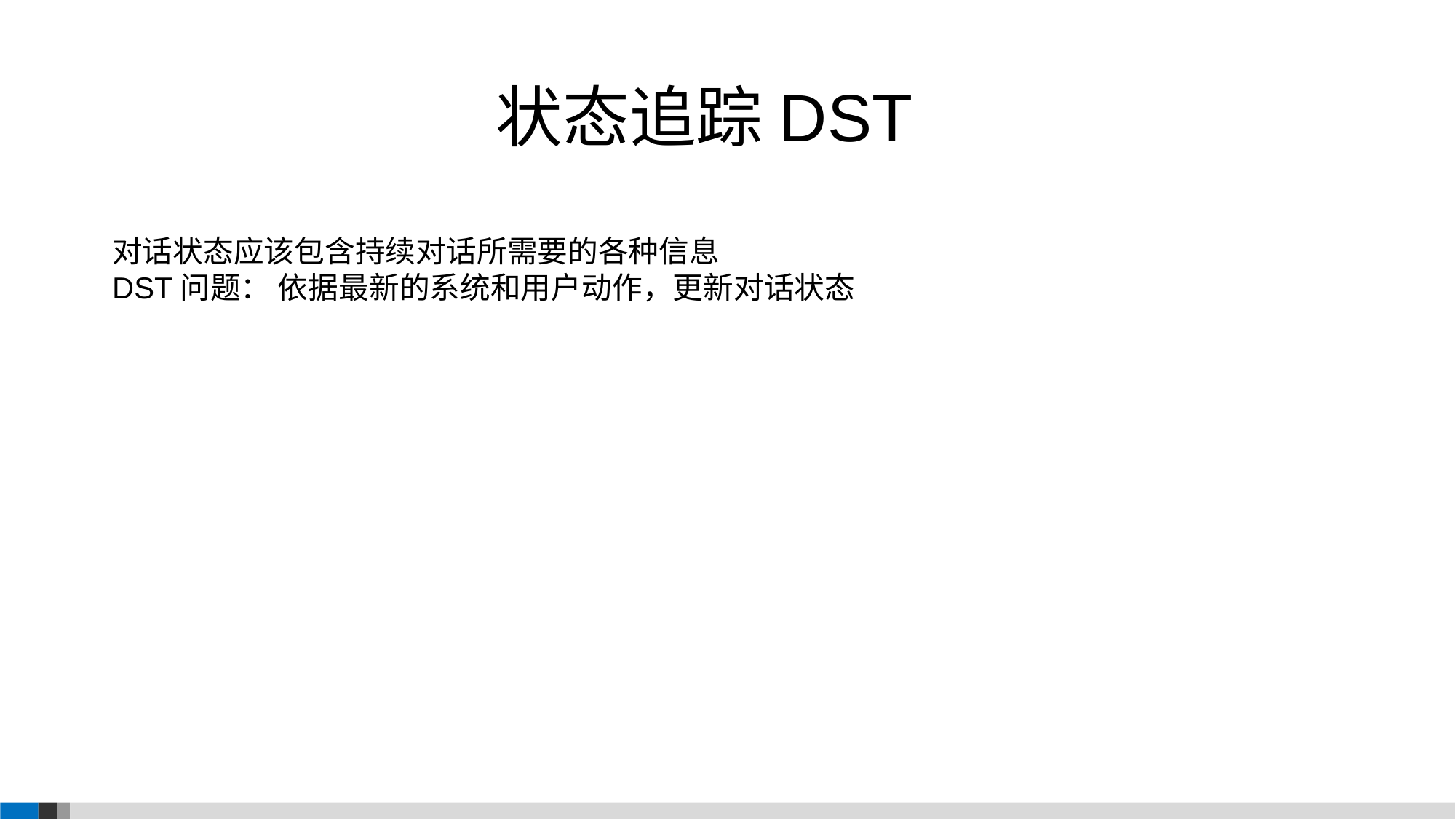

状态追踪DST
对话状态应该包含持续对话所需要的各种信息
DST问题： 依据最新的系统和用户动作，更新对话状态